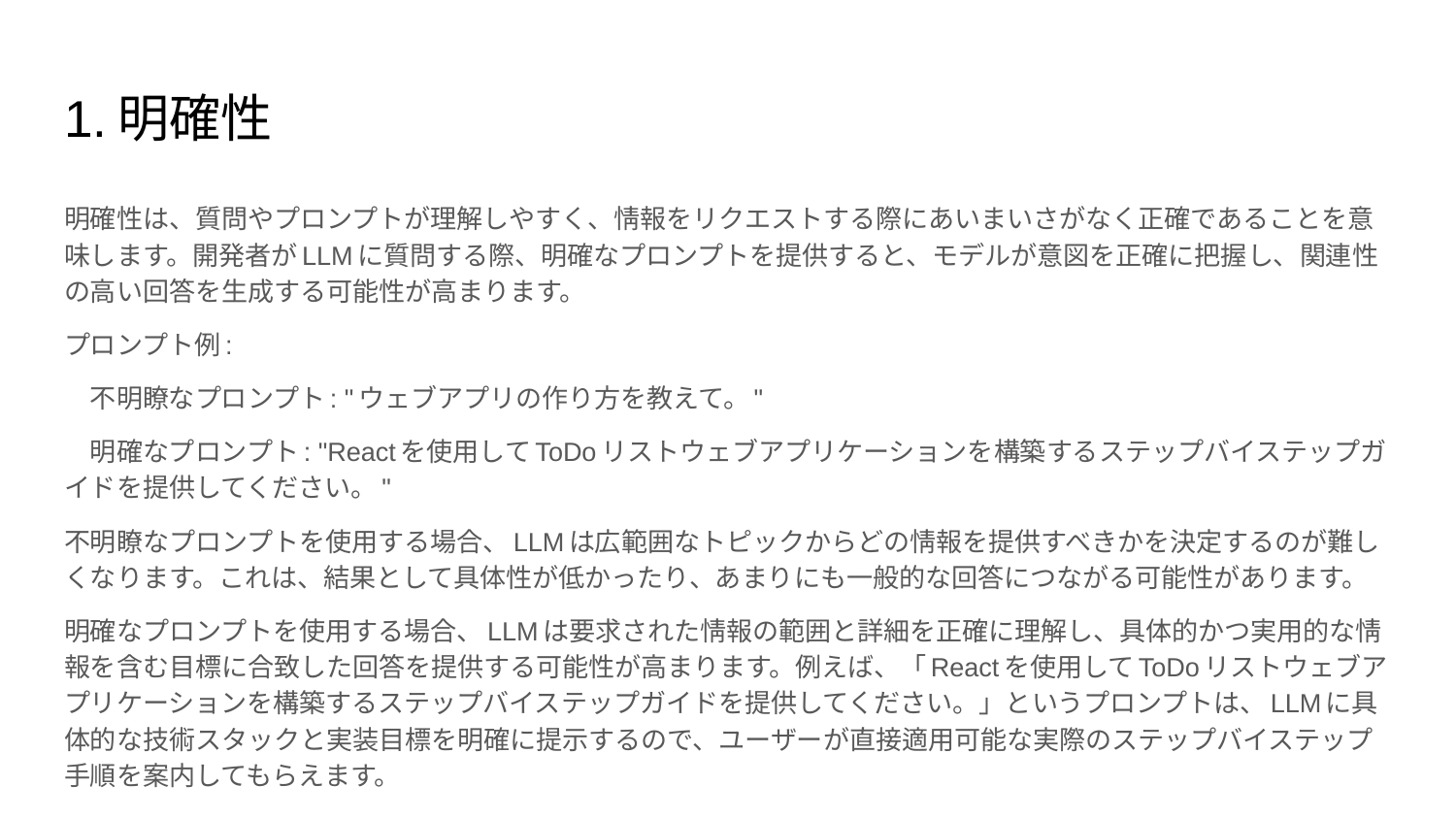

# 1.明確性
明確性は、質問やプロンプトが理解しやすく、情報をリクエストする際にあいまいさがなく正確であることを意味します。開発者がLLMに質問する際、明確なプロンプトを提供すると、モデルが意図を正確に把握し、関連性の高い回答を生成する可能性が高まります。
プロンプト例:
　不明瞭なプロンプト: "ウェブアプリの作り方を教えて。"
　明確なプロンプト: "Reactを使用してToDoリストウェブアプリケーションを構築するステップバイステップガイドを提供してください。"
不明瞭なプロンプトを使用する場合、LLMは広範囲なトピックからどの情報を提供すべきかを決定するのが難しくなります。これは、結果として具体性が低かったり、あまりにも一般的な回答につながる可能性があります。
明確なプロンプトを使用する場合、LLMは要求された情報の範囲と詳細を正確に理解し、具体的かつ実用的な情報を含む目標に合致した回答を提供する可能性が高まります。例えば、「Reactを使用してToDoリストウェブアプリケーションを構築するステップバイステップガイドを提供してください。」というプロンプトは、LLMに具体的な技術スタックと実装目標を明確に提示するので、ユーザーが直接適用可能な実際のステップバイステップ手順を案内してもらえます。